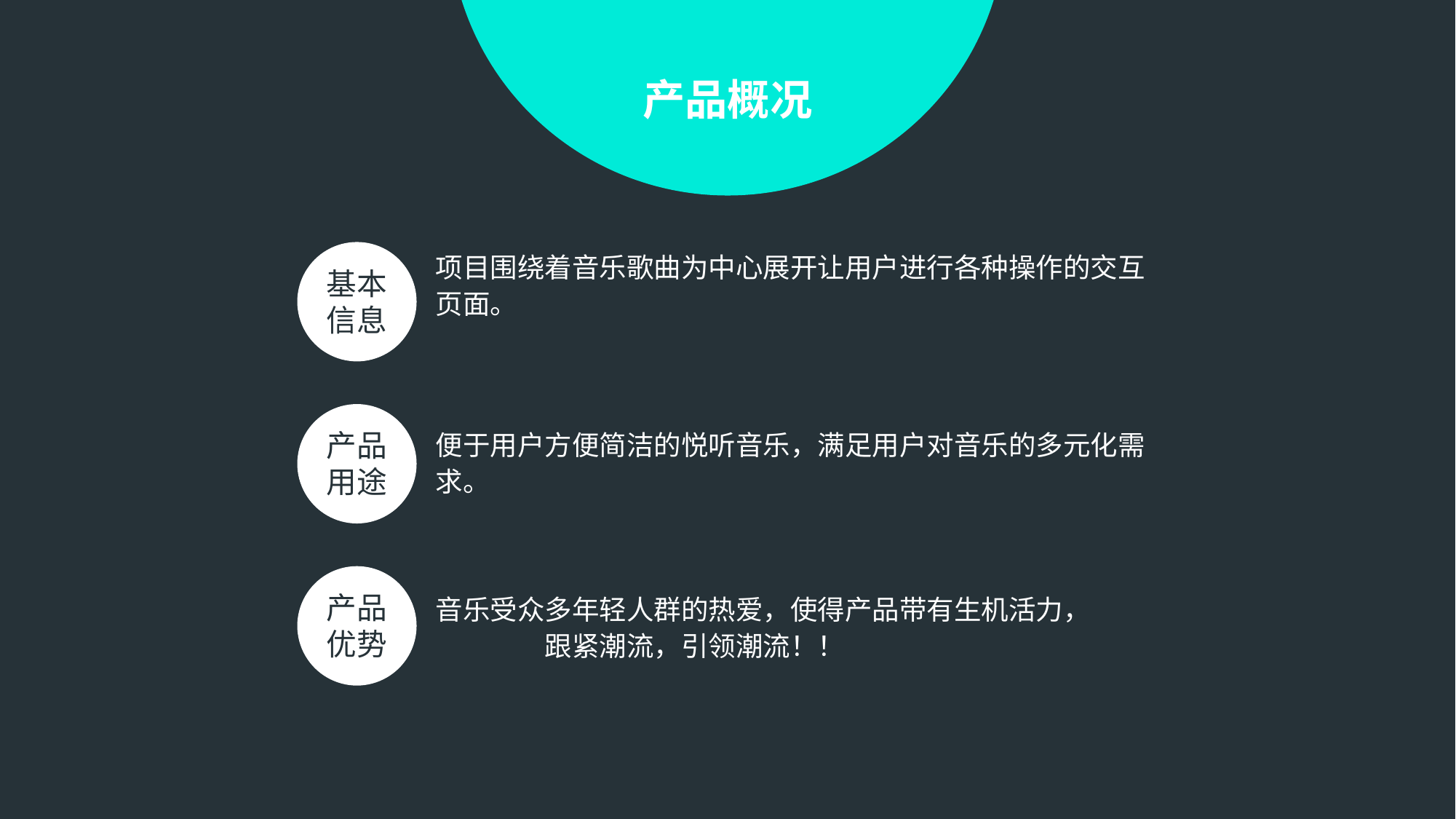

产品概况
项目围绕着音乐歌曲为中心展开让用户进行各种操作的交互页面。

基本信息

产品用途
便于用户方便简洁的悦听音乐，满足用户对音乐的多元化需求。

产品优势
音乐受众多年轻人群的热爱，使得产品带有生机活力，
	跟紧潮流，引领潮流！！